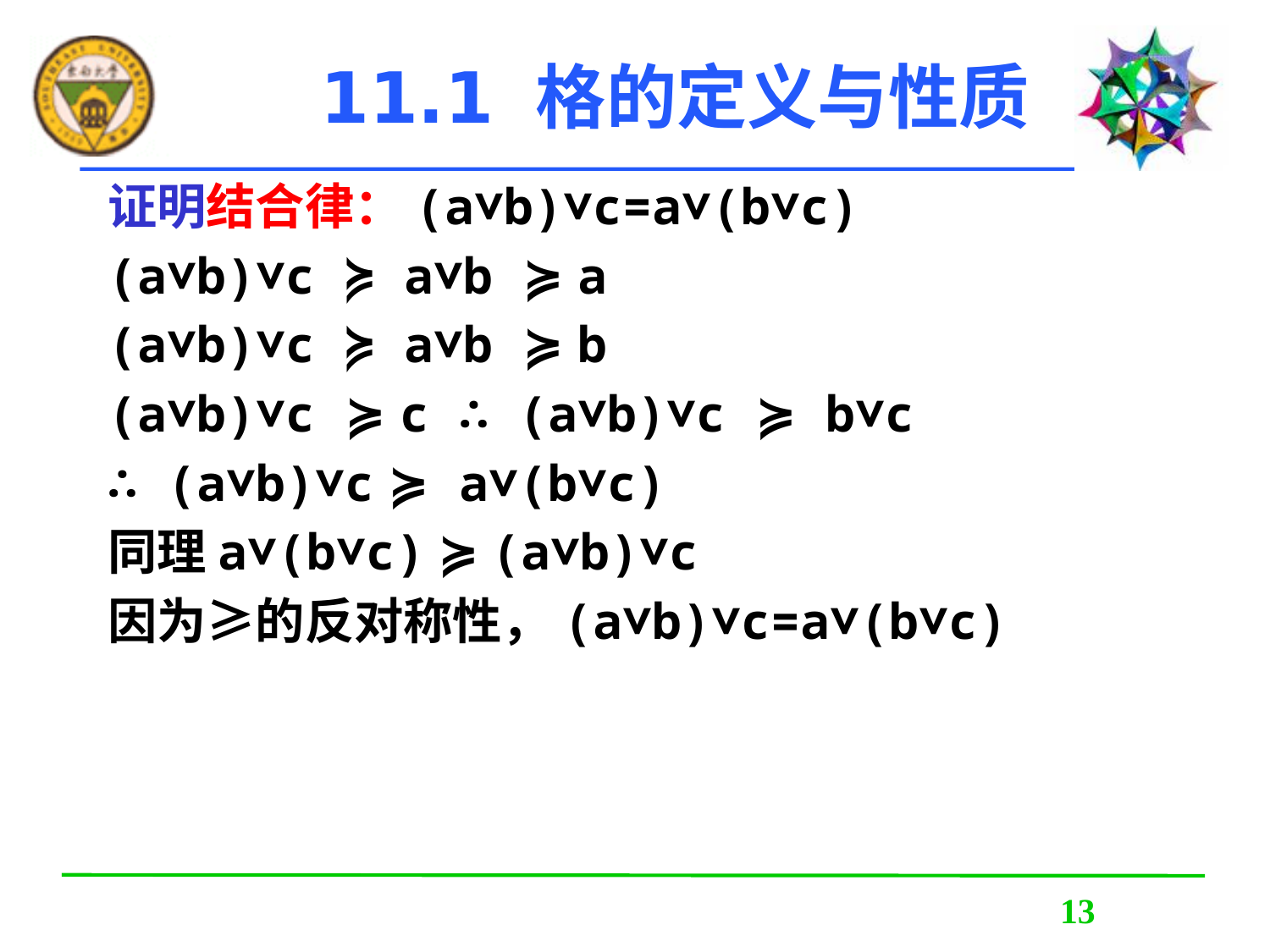

# 11.1 格的定义与性质
证明结合律：(a∨b)∨c=a∨(b∨c)
(a∨b)∨c ≽ a∨b ≽ a
(a∨b)∨c ≽ a∨b ≽ b
(a∨b)∨c ≽ c ∴ (a∨b)∨c ≽ b∨c
∴ (a∨b)∨c ≽ a∨(b∨c)
同理a∨(b∨c) ≽ (a∨b)∨c
因为≥的反对称性，(a∨b)∨c=a∨(b∨c)